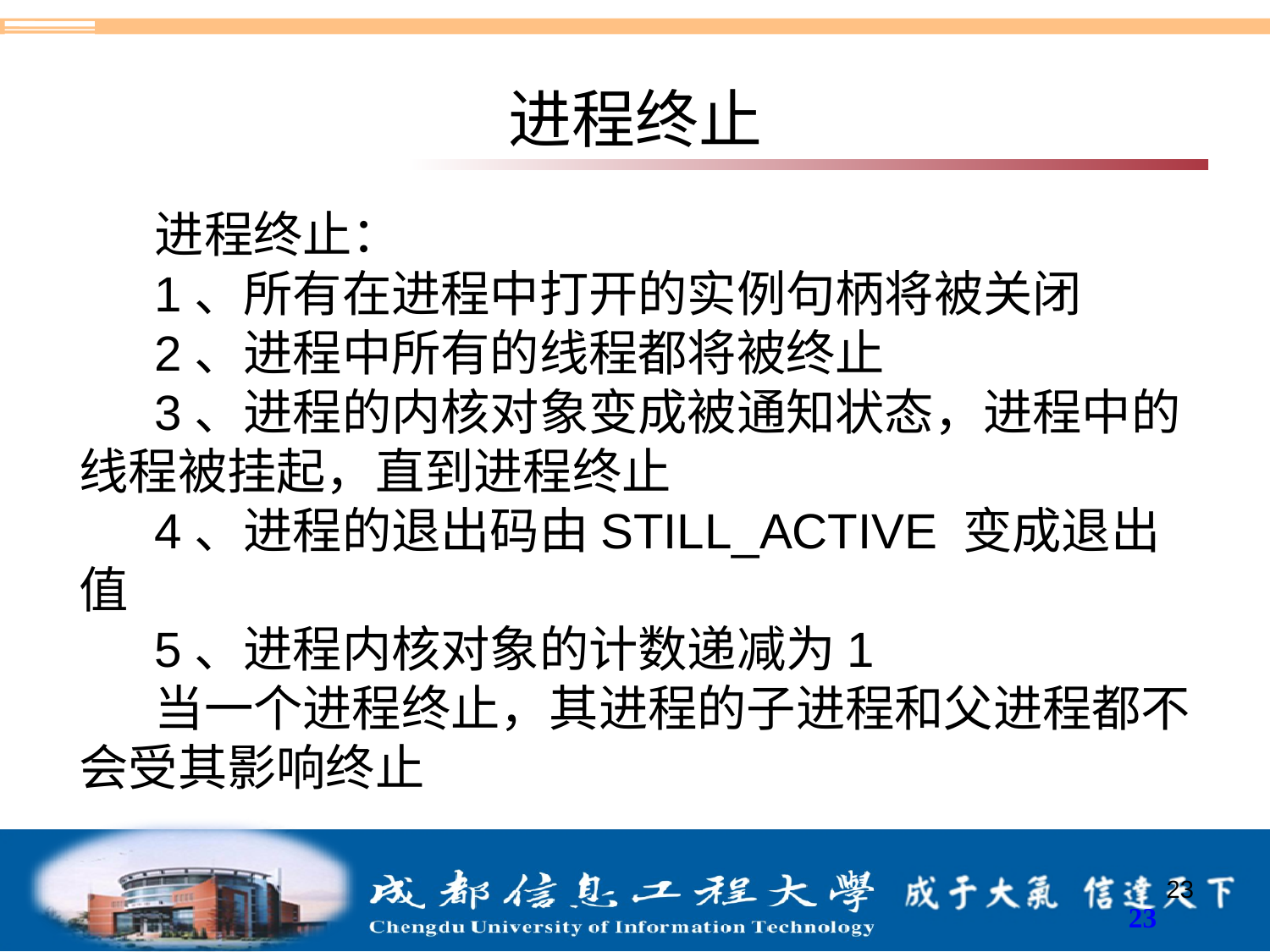

# 进程终止
进程终止：
1、所有在进程中打开的实例句柄将被关闭
2、进程中所有的线程都将被终止
3、进程的内核对象变成被通知状态，进程中的线程被挂起，直到进程终止
4、进程的退出码由STILL_ACTIVE 变成退出值
5、进程内核对象的计数递减为1
当一个进程终止，其进程的子进程和父进程都不会受其影响终止